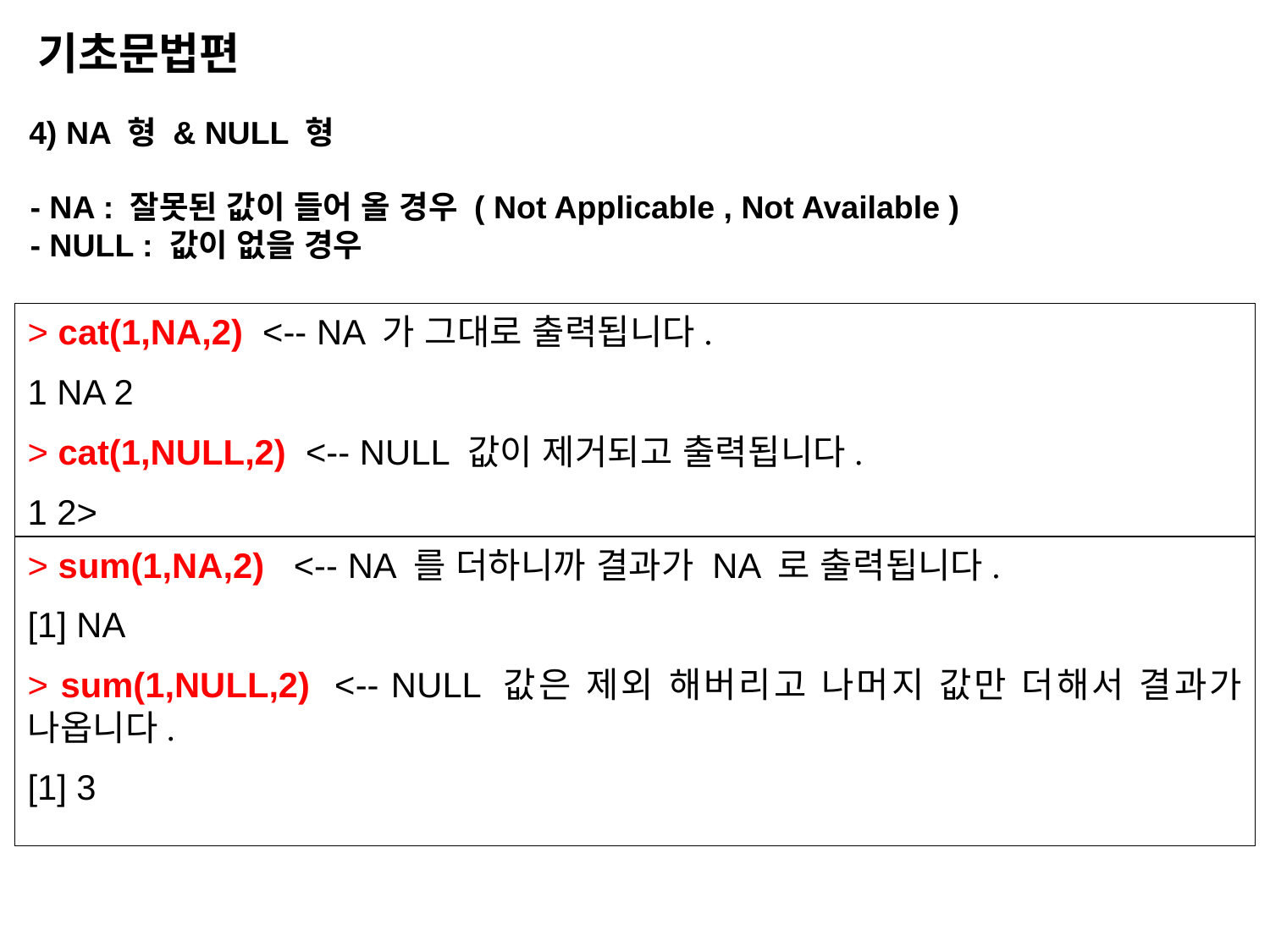

기초문법편
4) NA 형 & NULL 형
- NA : 잘못된 값이 들어 올 경우 ( Not Applicable , Not Available )
- NULL : 값이 없을 경우
> cat(1,NA,2)  <-- NA 가 그대로 출력됩니다.
1 NA 2
> cat(1,NULL,2)  <-- NULL 값이 제거되고 출력됩니다.
1 2>
> sum(1,NA,2)   <-- NA 를 더하니까 결과가 NA 로 출력됩니다.
[1] NA
> sum(1,NULL,2)  <-- NULL 값은 제외 해버리고 나머지 값만 더해서 결과가 나옵니다.
[1] 3